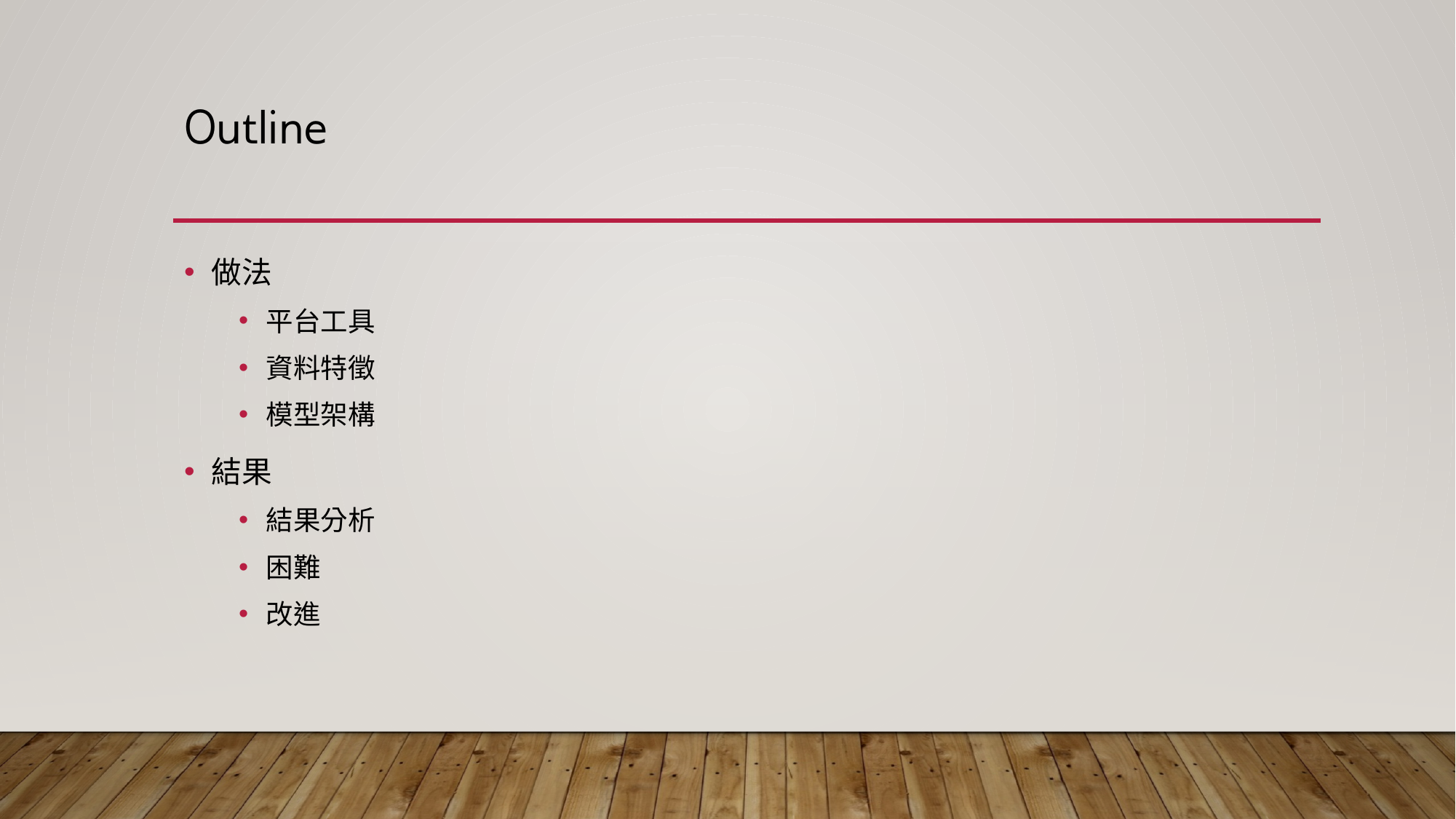

# Outline
做法
平台工具
資料特徵
模型架構
結果
結果分析
困難
改進